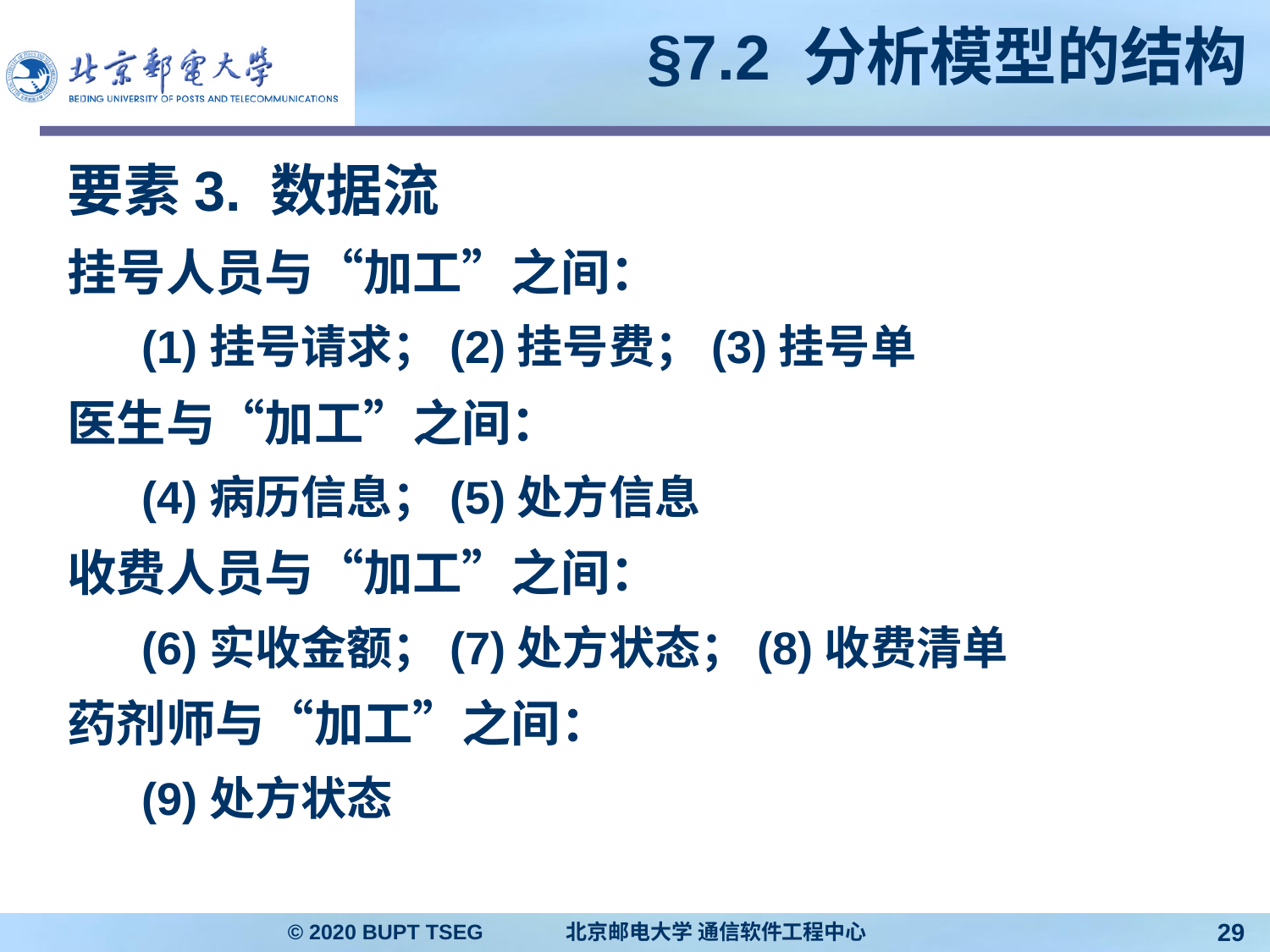

# §7.2 分析模型的结构
要素3. 数据流
挂号人员与“加工”之间：
(1)挂号请求；(2)挂号费；(3)挂号单
医生与“加工”之间：
(4)病历信息；(5)处方信息
收费人员与“加工”之间：
(6)实收金额；(7)处方状态；(8)收费清单
药剂师与“加工”之间：
(9)处方状态
© 2020 BUPT TSEG             北京邮电大学 通信软件工程中心